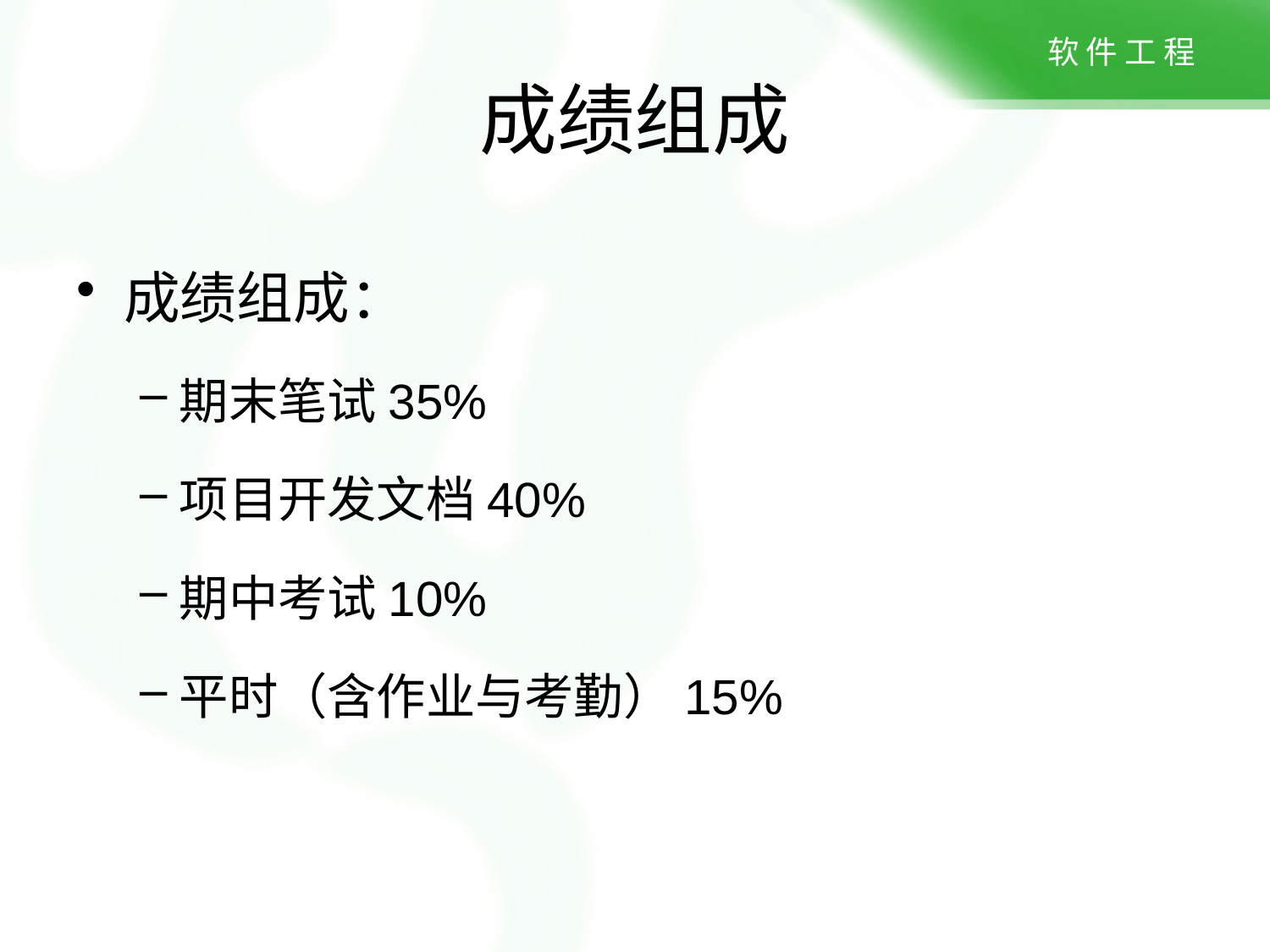

# 成绩组成
成绩组成：
期末笔试35%
项目开发文档40%
期中考试10%
平时（含作业与考勤）15%